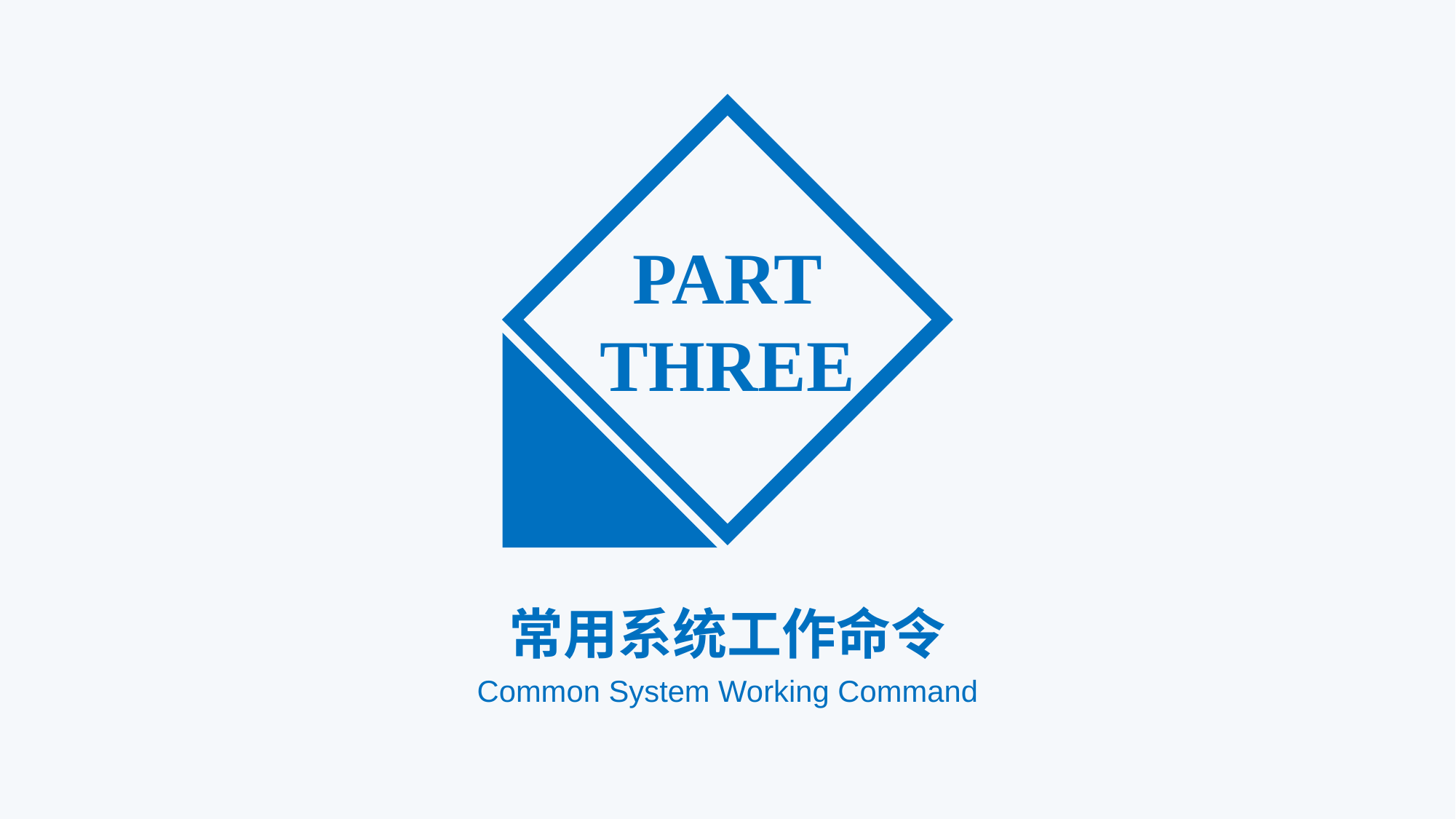

PART
THREE

常用系统工作命令
Common System Working Command